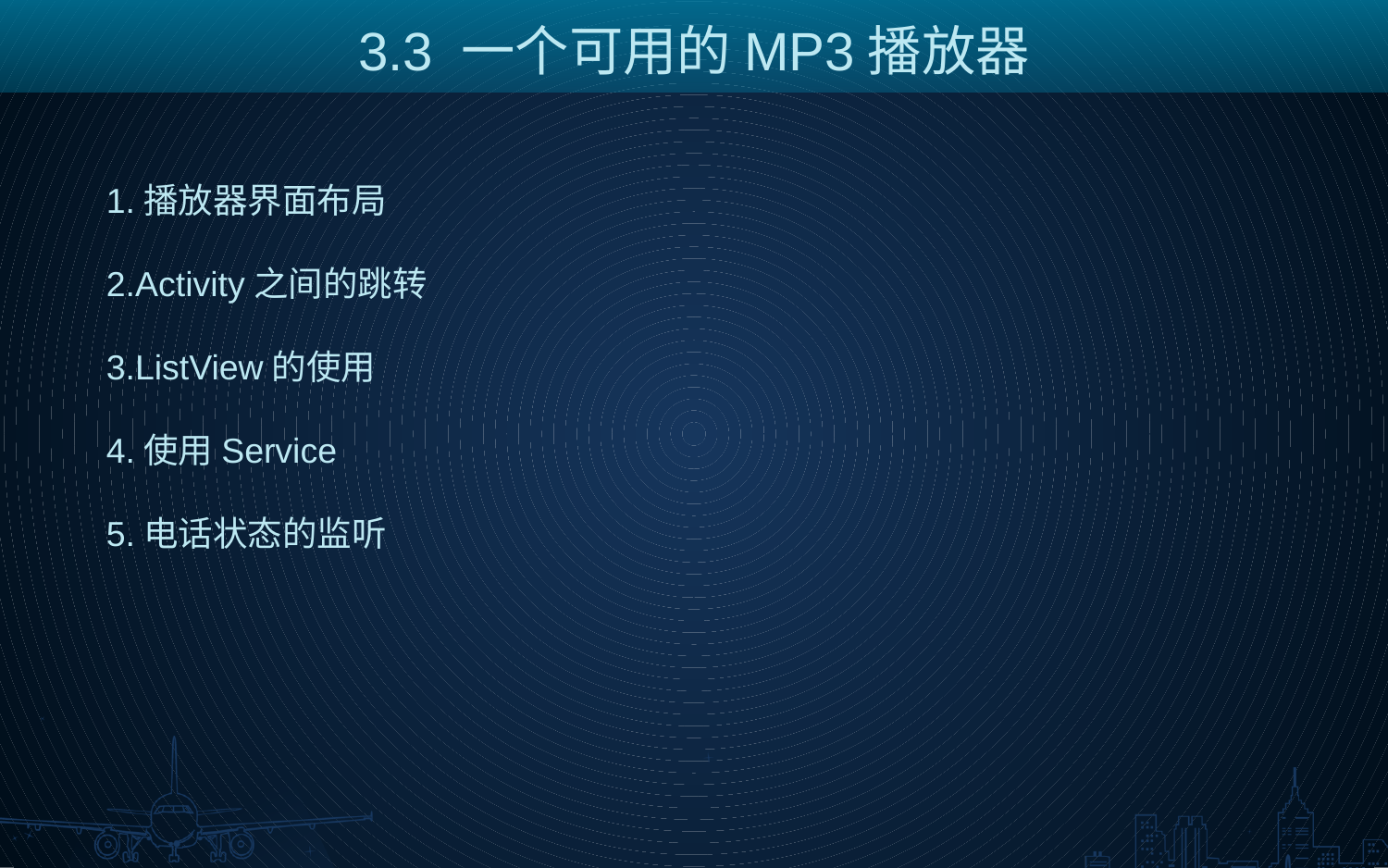

3.3 一个可用的MP3播放器
1.播放器界面布局

2.Activity之间的跳转

3.ListView的使用

4.使用Service

5.电话状态的监听